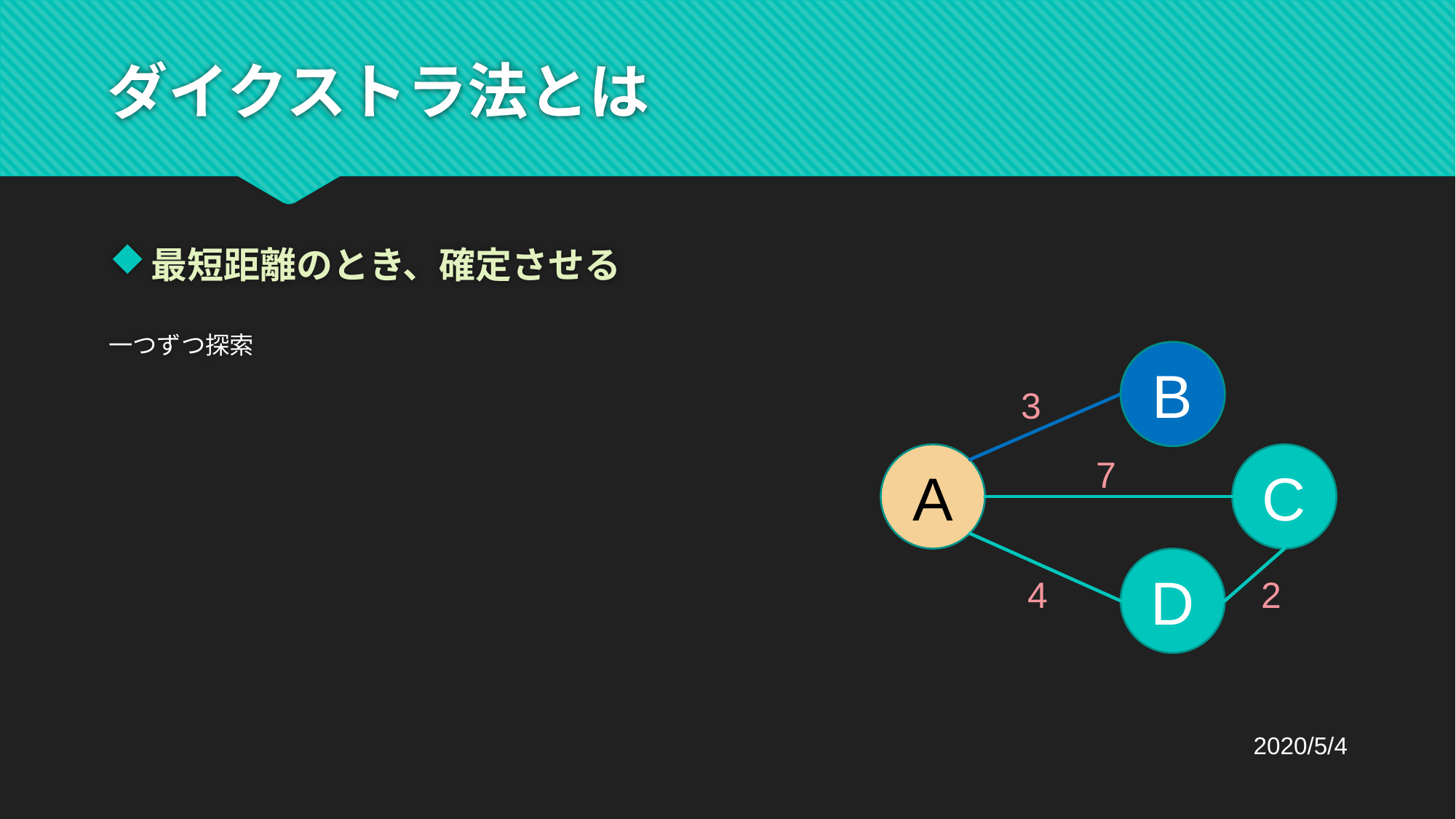

# ダイクストラ法とは
最短距離のとき、確定させる
一つずつ探索
B
3
A
C
7
D
2
4
2020/5/4